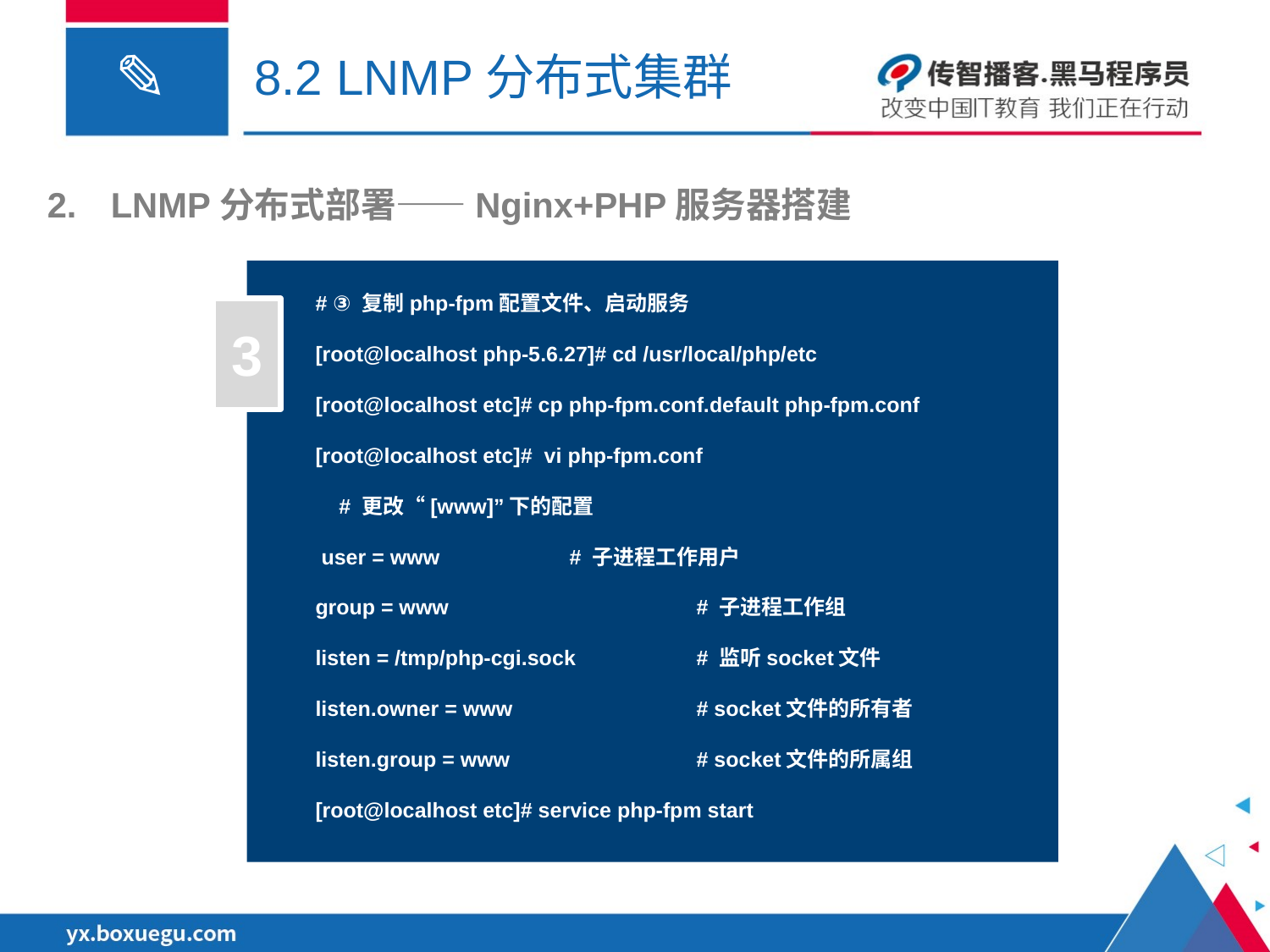

# 8.2 LNMP分布式集群
LNMP分布式部署——Nginx+PHP服务器搭建
# ③ 复制php-fpm配置文件、启动服务
[root@localhost php-5.6.27]# cd /usr/local/php/etc
[root@localhost etc]# cp php-fpm.conf.default php-fpm.conf
[root@localhost etc]#  vi php-fpm.conf
    # 更改“[www]”下的配置
 user = www		# 子进程工作用户
group = www		# 子进程工作组
listen = /tmp/php-cgi.sock	# 监听socket文件
listen.owner = www		# socket文件的所有者
listen.group = www		# socket文件的所属组
[root@localhost etc]# service php-fpm start

3